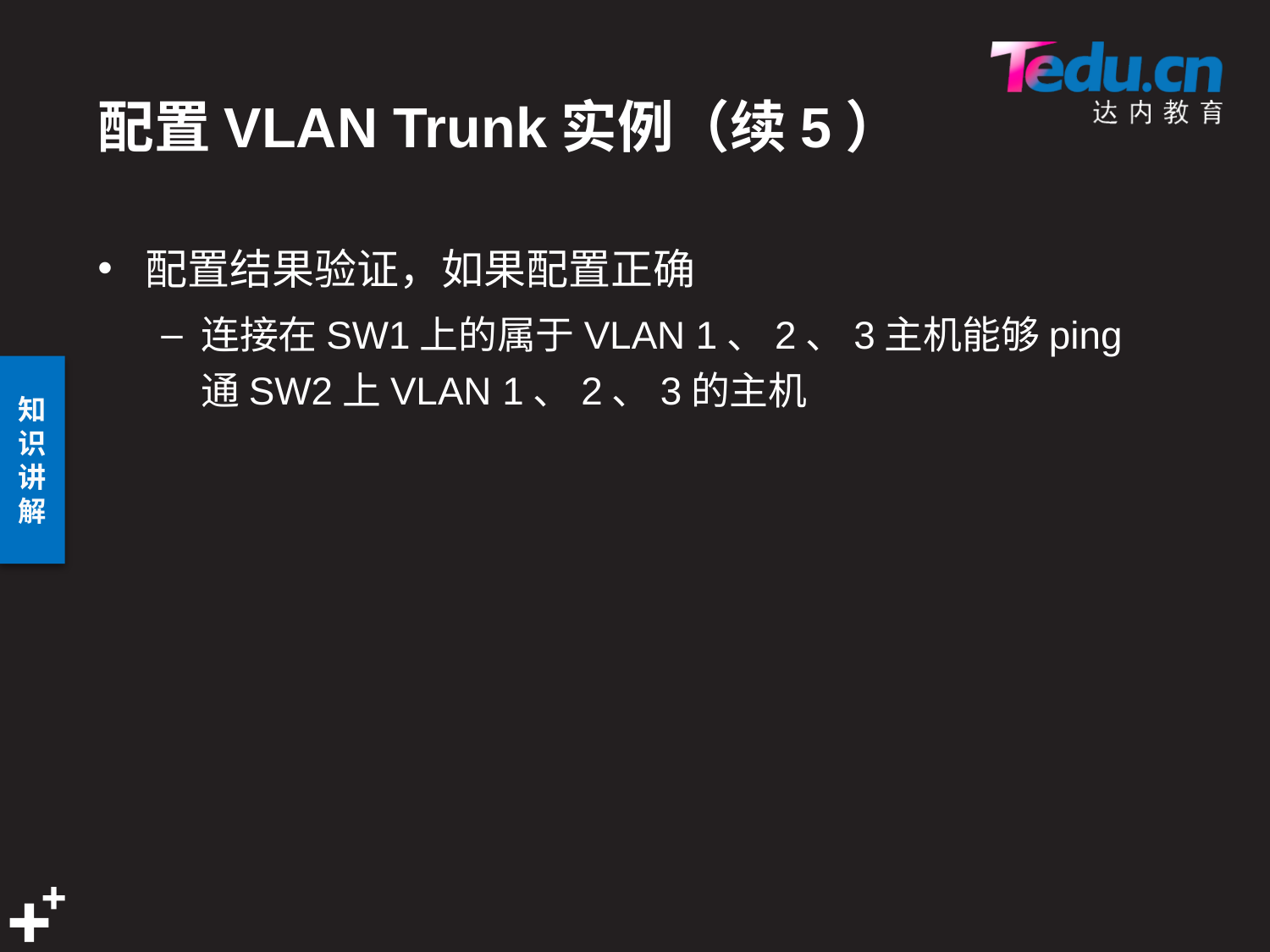

# 配置VLAN Trunk实例（续5）
配置结果验证，如果配置正确
连接在SW1上的属于VLAN 1、2、3主机能够ping通SW2上VLAN 1、2、3的主机